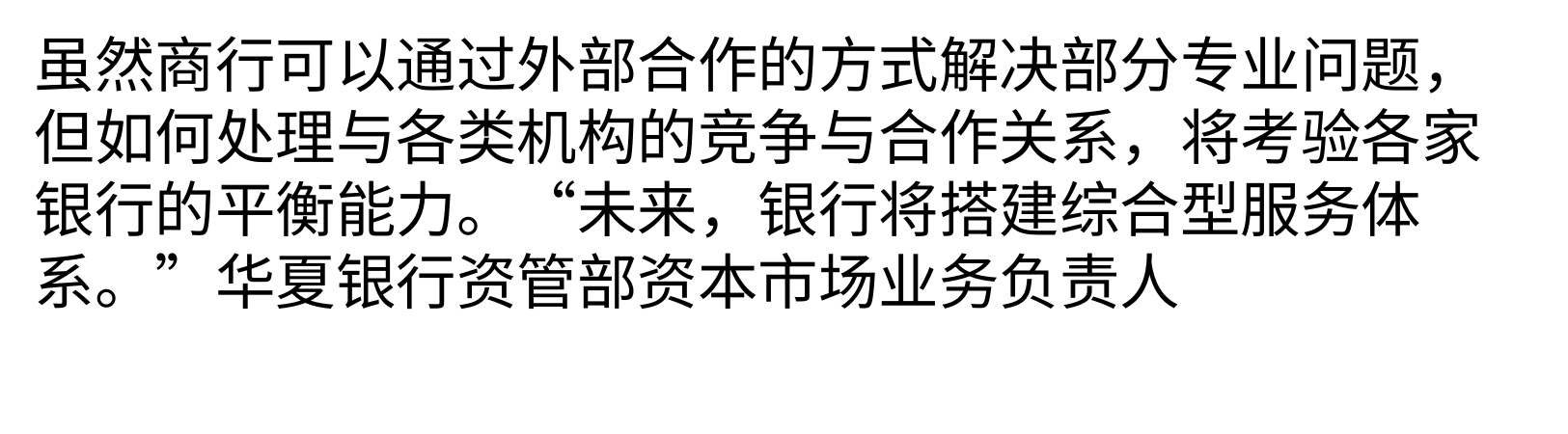

虽然商行可以通过外部合作的方式解决部分专业问题，但如何处理与各类机构的竞争与合作关系，将考验各家银行的平衡能力。“未来，银行将搭建综合型服务体系。”华夏银行资管部资本市场业务负责人